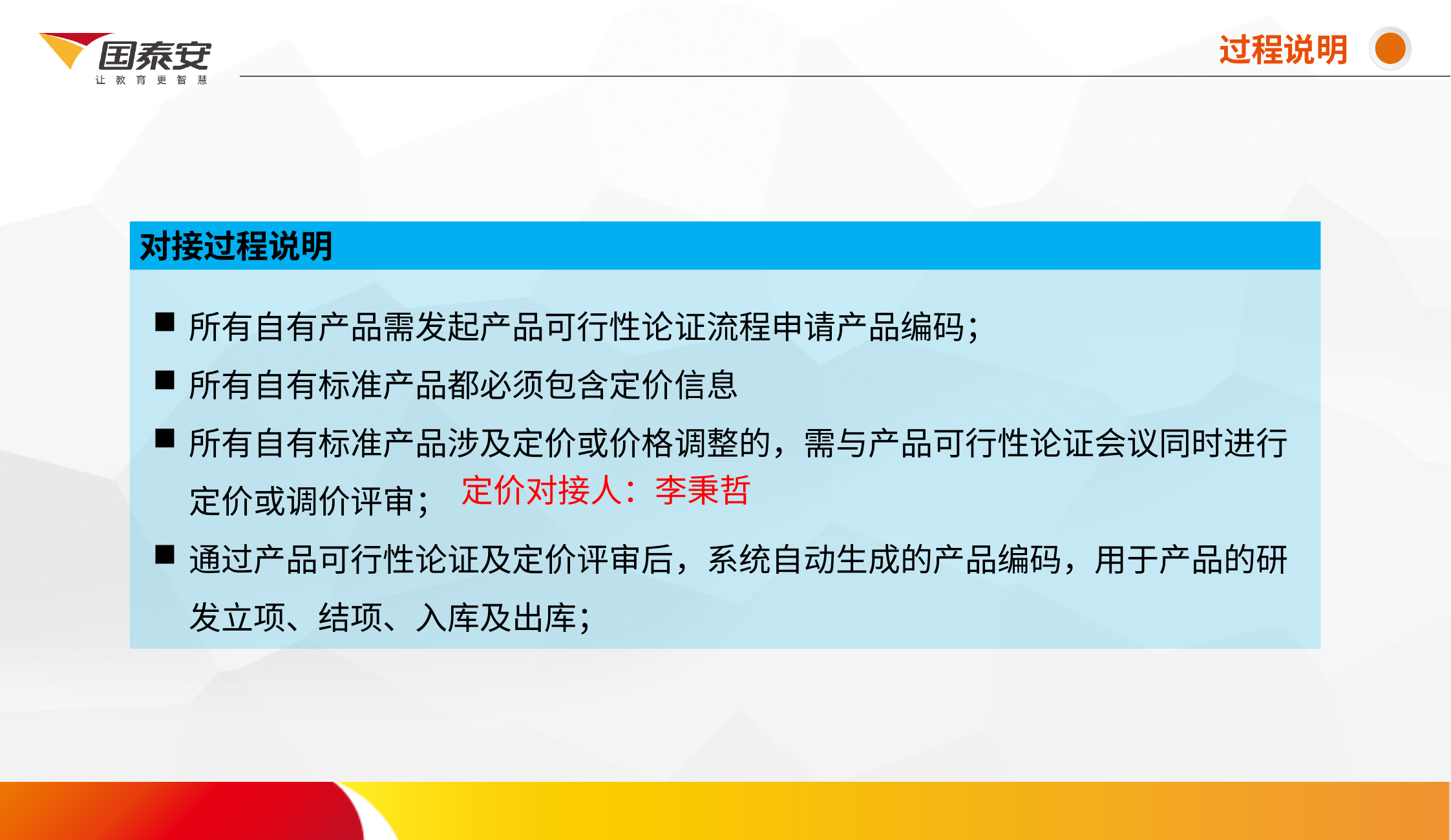

过程说明
对接过程说明

所有自有产品需发起产品可行性论证流程申请产品编码；
所有自有标准产品都必须包含定价信息
所有自有标准产品涉及定价或价格调整的，需与产品可行性论证会议同时进行定价或调价评审；
通过产品可行性论证及定价评审后，系统自动生成的产品编码，用于产品的研发立项、结项、入库及出库；
定价对接人：李秉哲